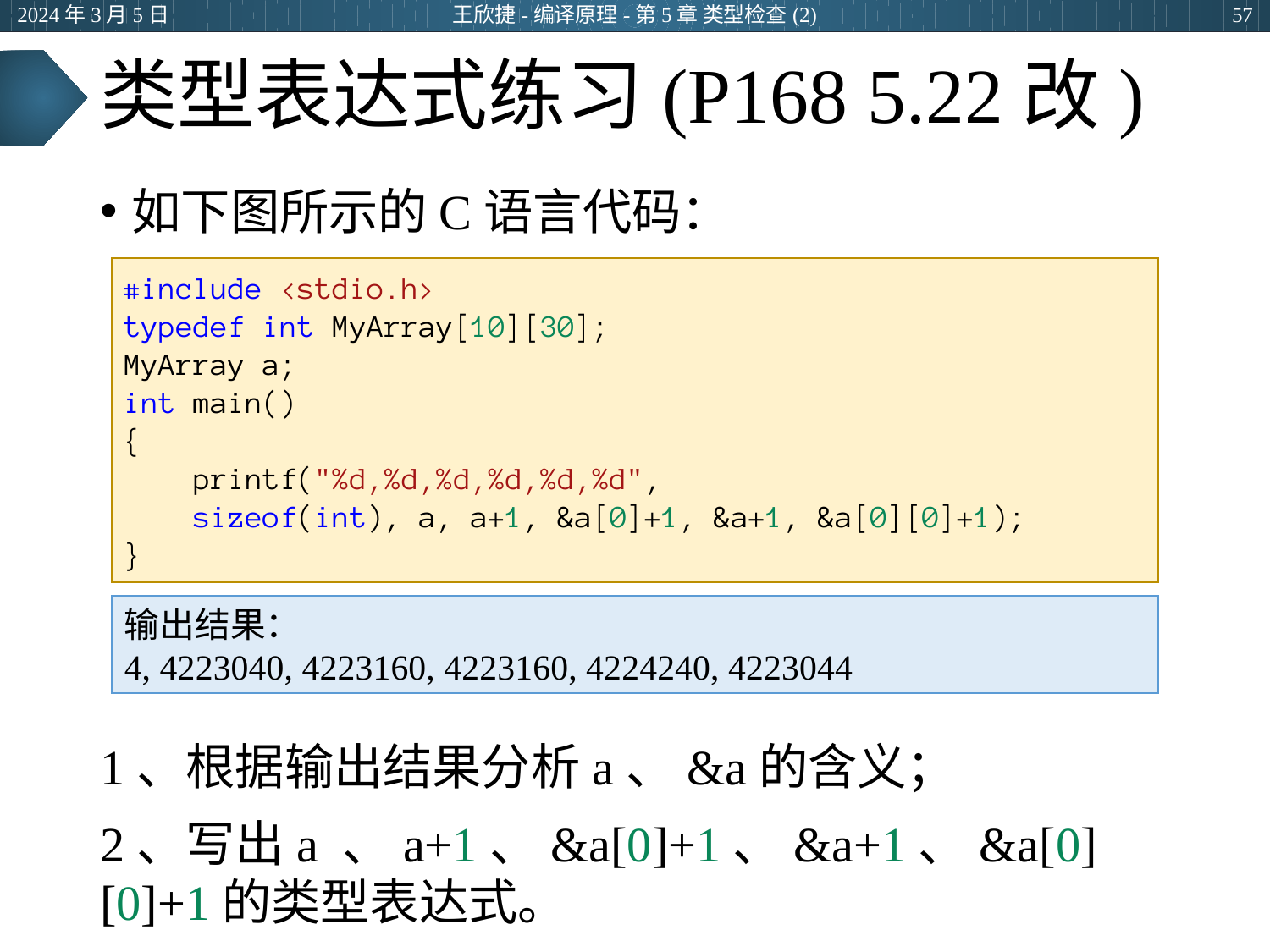

2024年3月5日
王欣捷-编译原理-第5章 类型检查(2)
57
# 类型表达式练习(P168 5.22改)
如下图所示的C语言代码：

1、根据输出结果分析a、&a的含义；
2、写出a 、a+1、&a[0]+1、&a+1、&a[0][0]+1的类型表达式。
#include <stdio.h>
typedef int MyArray[10][30];
MyArray a;
int main()
{
    printf("%d,%d,%d,%d,%d,%d",
    sizeof(int), a, a+1, &a[0]+1, &a+1, &a[0][0]+1);
}
输出结果：
4, 4223040, 4223160, 4223160, 4224240, 4223044